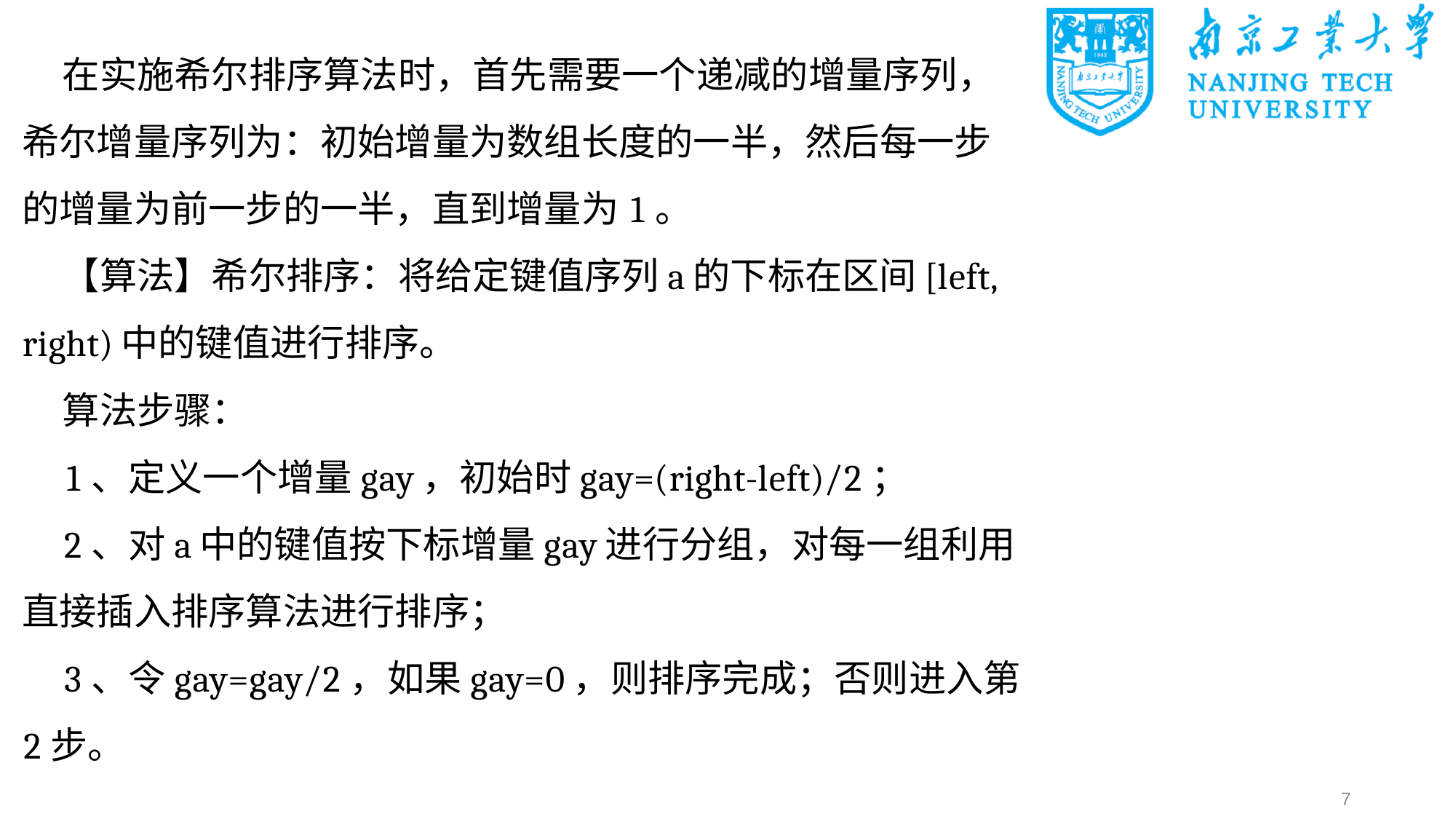

在实施希尔排序算法时，首先需要一个递减的增量序列，希尔增量序列为：初始增量为数组长度的一半，然后每一步的增量为前一步的一半，直到增量为1。
【算法】希尔排序：将给定键值序列a的下标在区间[left, right)中的键值进行排序。
算法步骤：
1、定义一个增量gay，初始时gay=(right-left)/2；
2、对a中的键值按下标增量gay进行分组，对每一组利用直接插入排序算法进行排序；
3、令gay=gay/2，如果gay=0，则排序完成；否则进入第2步。

7